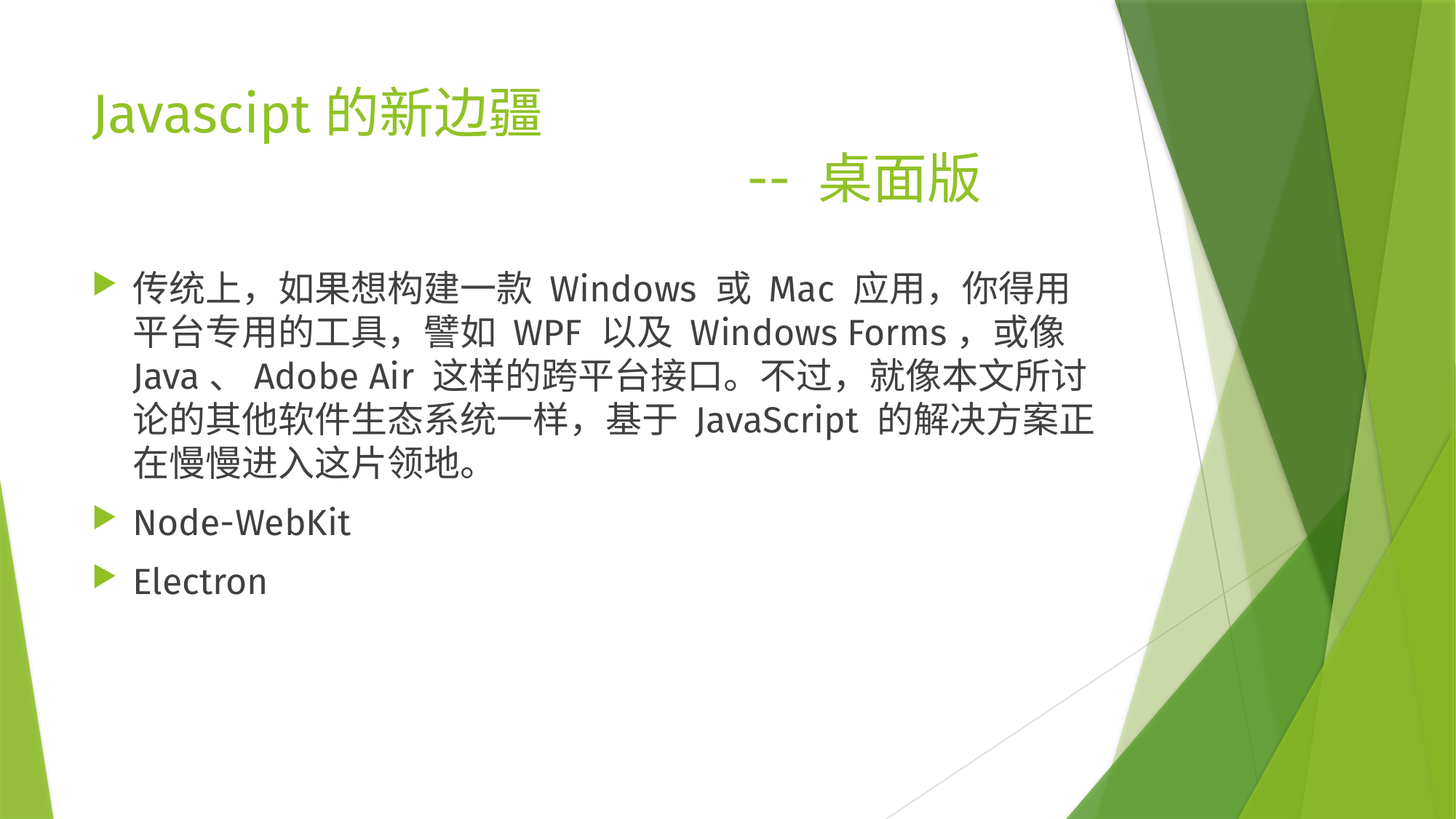

# Javascipt的新边疆 -- 桌面版
传统上，如果想构建一款 Windows 或 Mac 应用，你得用平台专用的工具，譬如 WPF 以及 Windows Forms，或像 Java、Adobe Air 这样的跨平台接口。不过，就像本文所讨论的其他软件生态系统一样，基于 JavaScript 的解决方案正在慢慢进入这片领地。
Node-WebKit
Electron